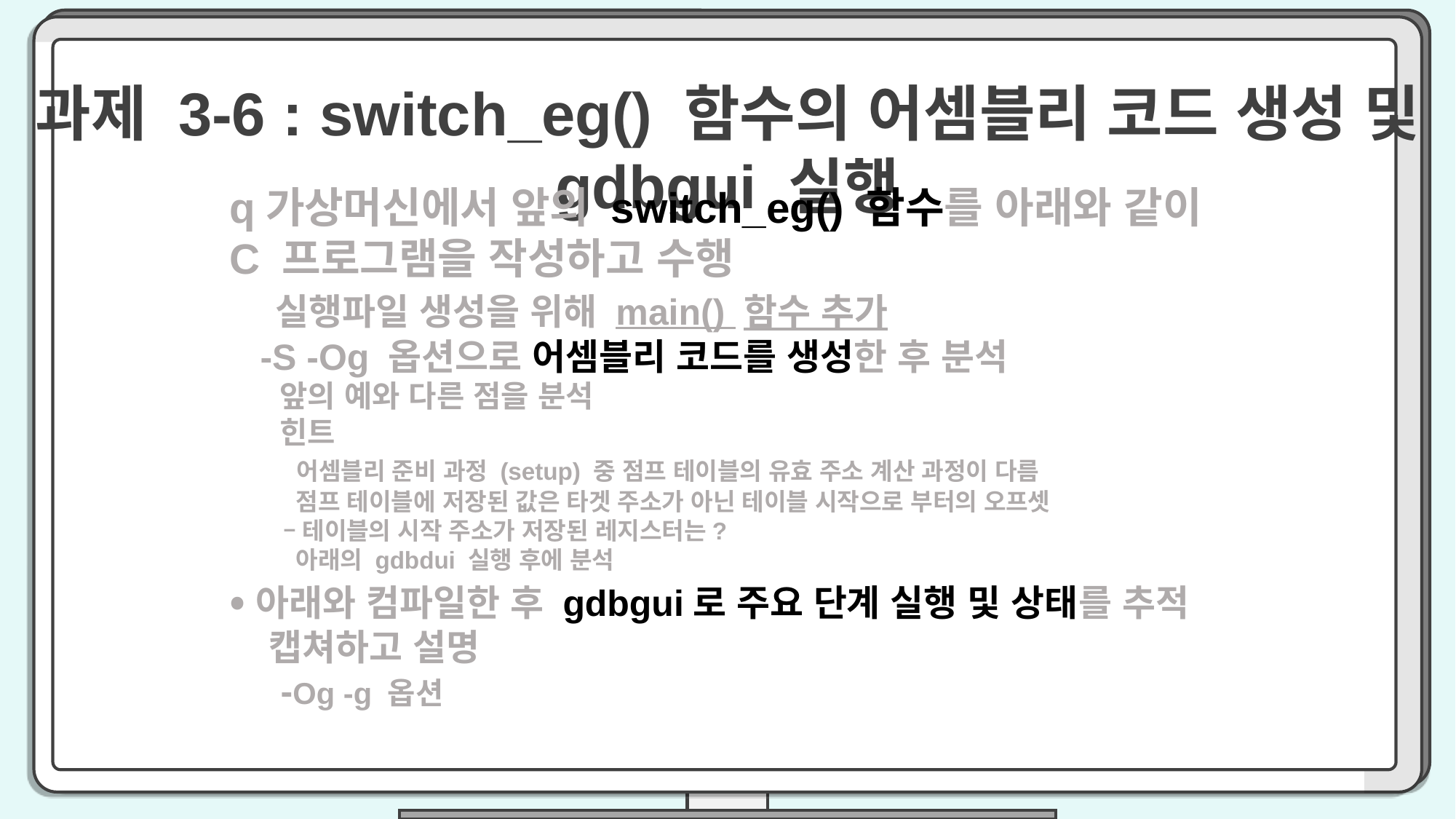

과제 3-6 : switch_eg() 함수의 어셈블리 코드 생성 및 gdbgui 실행
q가상머신에서 앞의 switch_eg() 함수를 아래와 같이 C 프로그램을 작성하고 수행
   실행파일 생성을 위해 main() 함수 추가
   -S -Og 옵션으로 어셈블리 코드를 생성한 후 분석
     앞의 예와 다른 점을 분석
     힌트
       어셈블리 준비 과정 (setup) 중 점프 테이블의 유효 주소 계산 과정이 다름
         점프 테이블에 저장된 값은 타겟 주소가 아닌 테이블 시작으로 부터의 오프셋
        –테이블의 시작 주소가 저장된 레지스터는?
         아래의 gdbdui 실행 후에 분석
•아래와 컴파일한 후 gdbgui로 주요 단계 실행 및 상태를 추적
   캡쳐하고 설명
     -Og -g 옵션